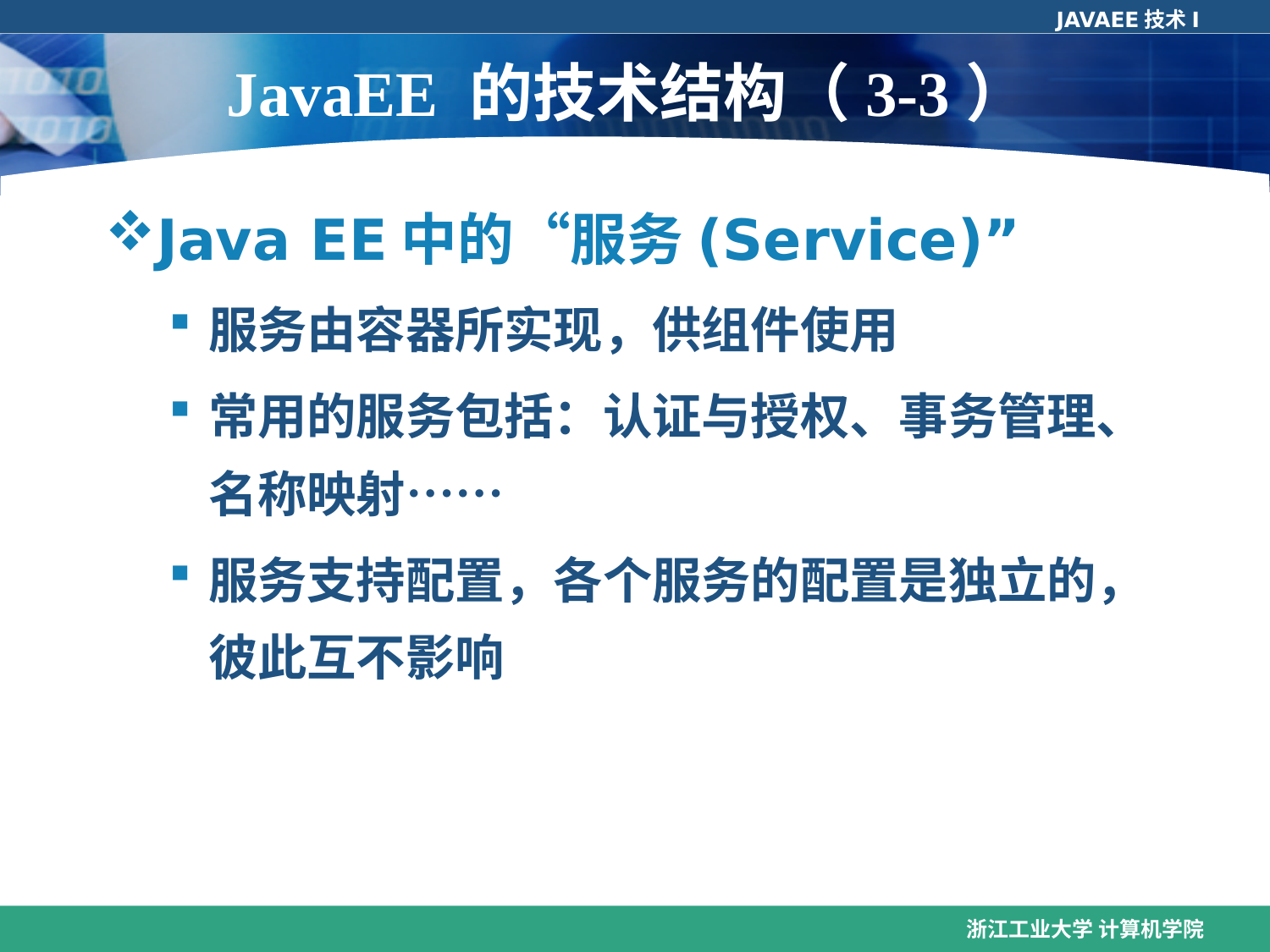

# JavaEE 的技术结构（3-3）
Java EE中的“服务(Service)”
服务由容器所实现，供组件使用
常用的服务包括：认证与授权、事务管理、名称映射……
服务支持配置，各个服务的配置是独立的，彼此互不影响